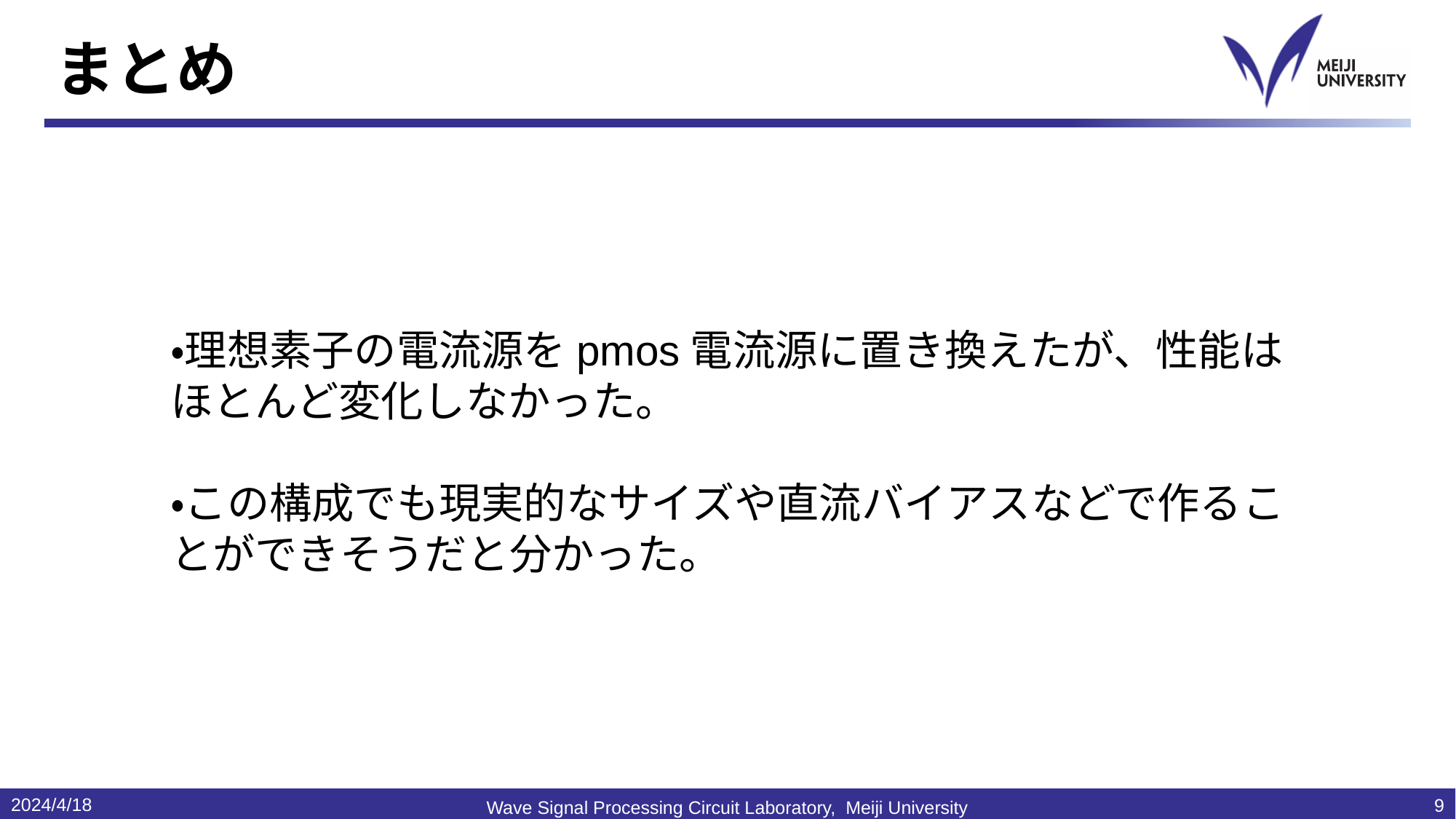

# まとめ
・理想素子の電流源をpmos電流源に置き換えたが、性能はほとんど変化しなかった。

・この構成でも現実的なサイズや直流バイアスなどで作ることができそうだと分かった。
2024/4/18
9
Wave Signal Processing Circuit Laboratory,  Meiji University